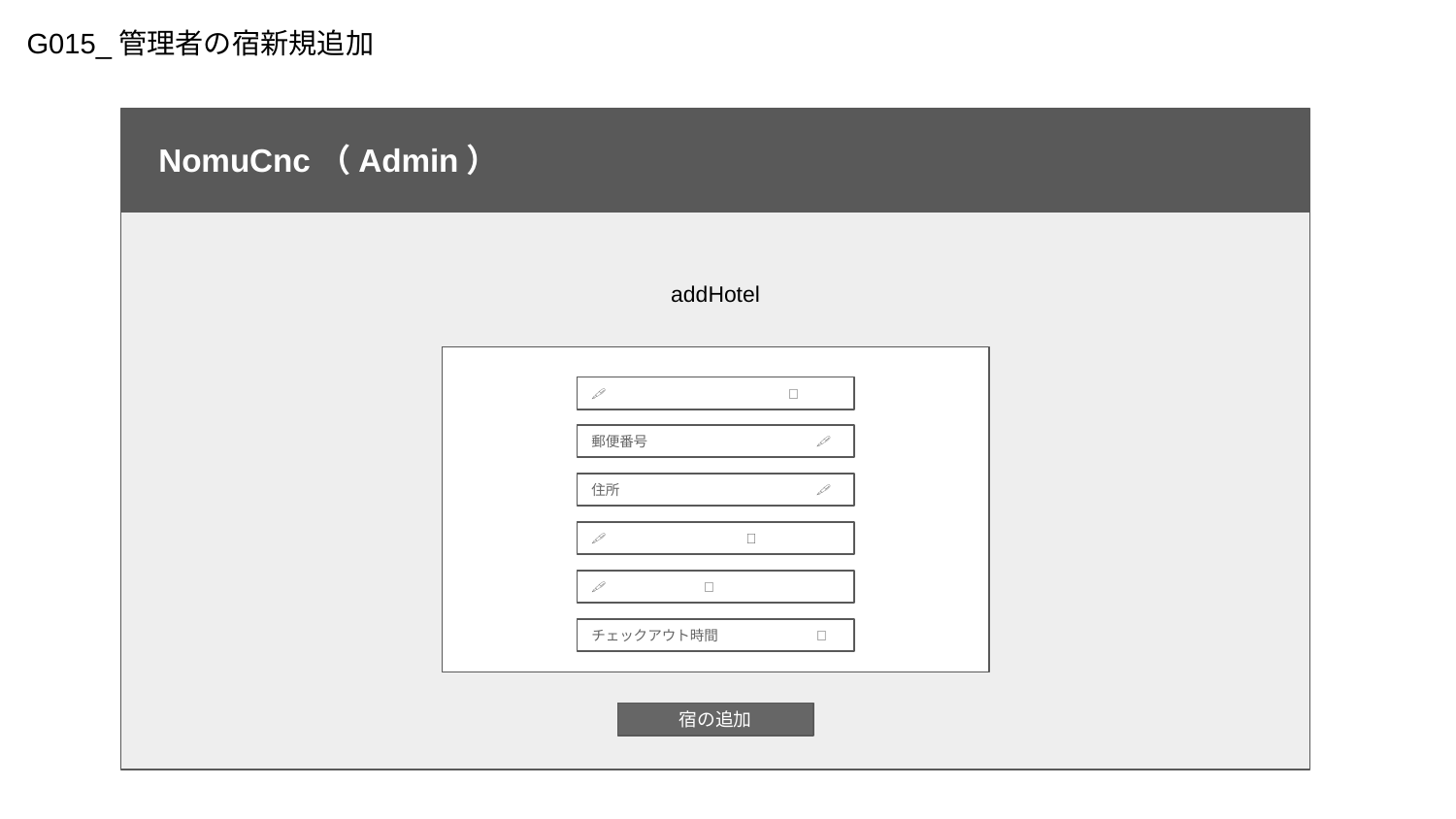

G015_管理者の宿新規追加

NomuCnc（Admin）
addHotel

宿名　　　　　　　　　　　　　　🖋
郵便番号　　　　　　　　　　　　🖋
住所　　　　　　　　　　　　　　🖋
カテゴリー　　　　　　　　　　　🖋
チェックイン時間　　　　　　　　🖋
チェックアウト時間　　　　　　　🖋
宿の追加